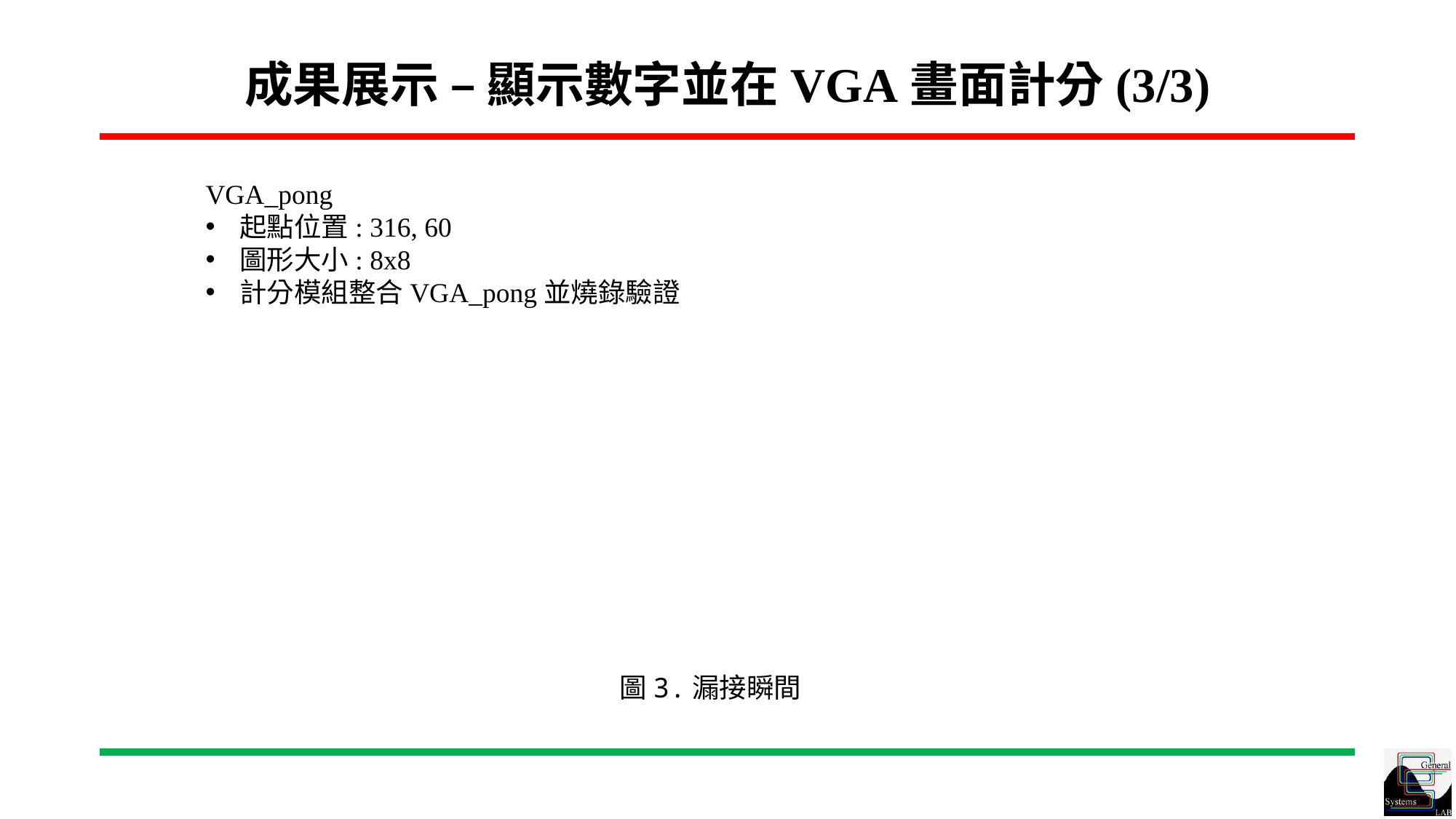

# 成果展示 – 顯示數字並在VGA畫面計分(3/3)
VGA_pong
起點位置: 316, 60
圖形大小: 8x8
計分模組整合VGA_pong並燒錄驗證
圖3.漏接瞬間